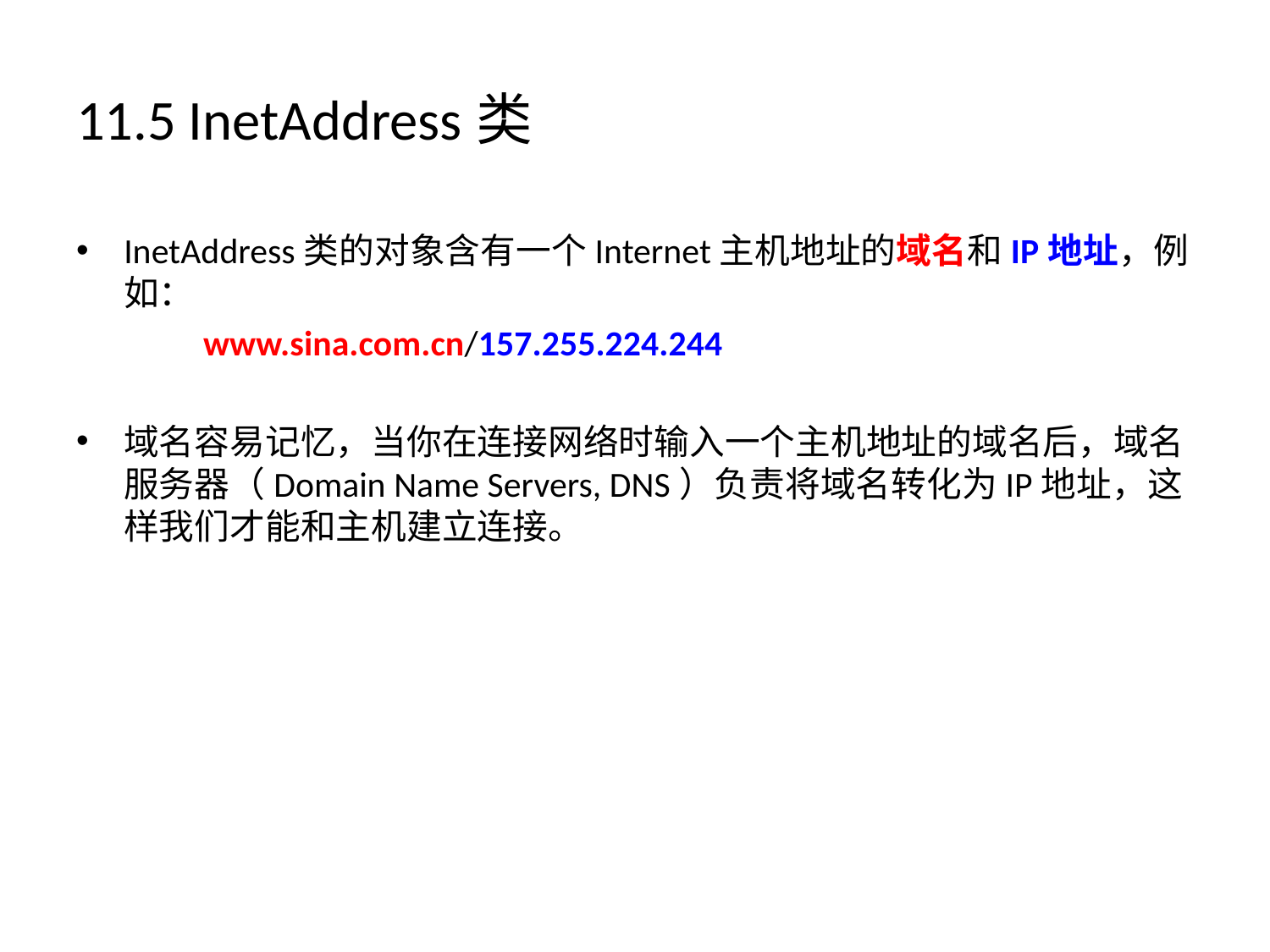

# 11.5 InetAddress类
InetAddress类的对象含有一个Internet主机地址的域名和IP地址，例如：
	www.sina.com.cn/157.255.224.244

域名容易记忆，当你在连接网络时输入一个主机地址的域名后，域名服务器（Domain Name Servers, DNS）负责将域名转化为IP地址，这样我们才能和主机建立连接。